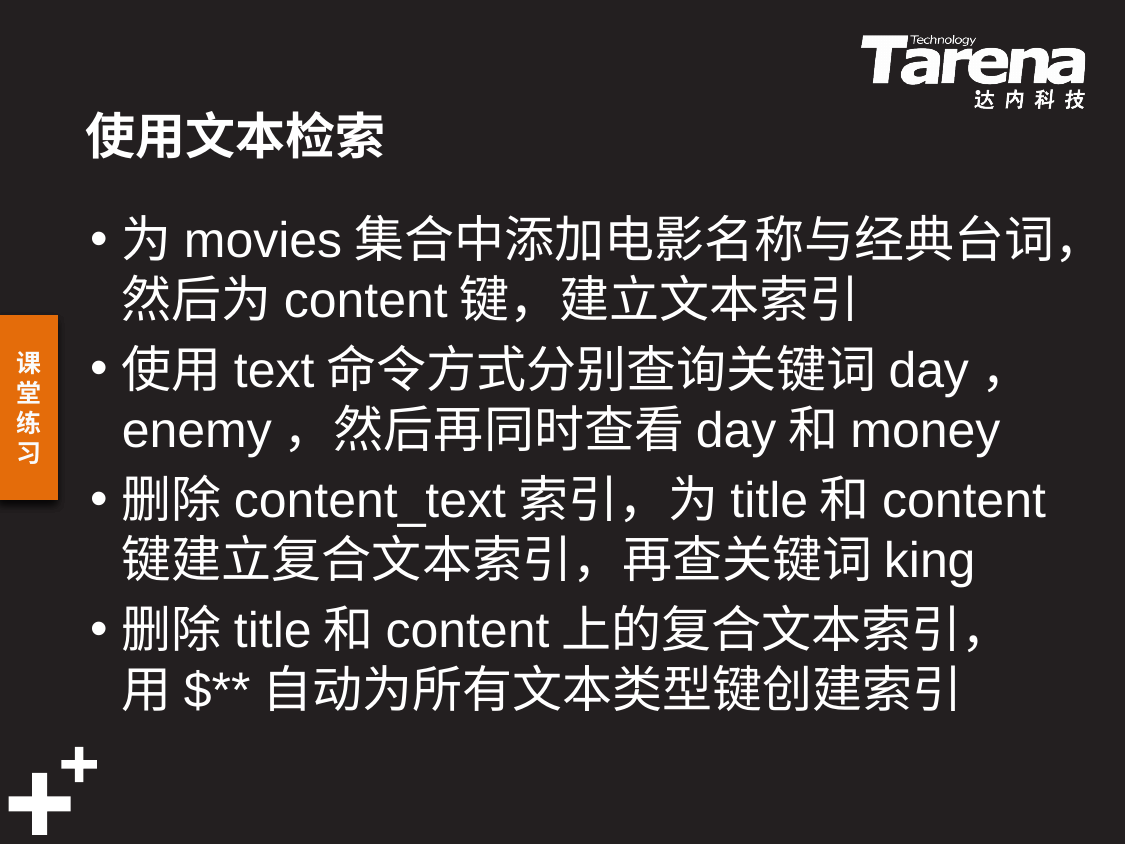

# 使用文本检索
为movies集合中添加电影名称与经典台词，然后为content键，建立文本索引
使用text命令方式分别查询关键词day，enemy，然后再同时查看day和money
删除content_text索引，为title和content键建立复合文本索引，再查关键词king
删除title和content上的复合文本索引，用$**自动为所有文本类型键创建索引